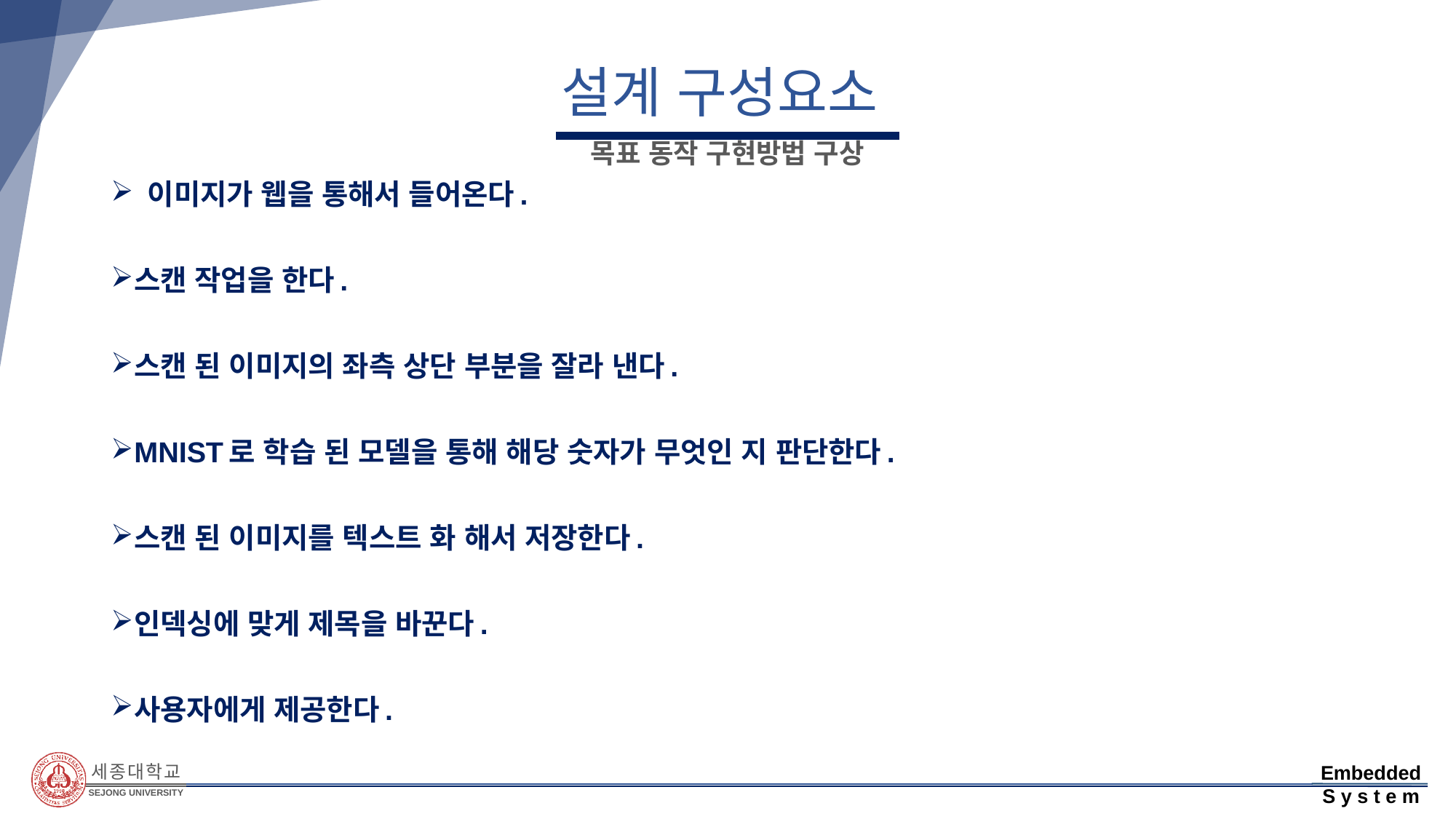

# 설계 구성요소
목표 동작 구현방법 구상
 이미지가 웹을 통해서 들어온다.

스캔 작업을 한다.

스캔 된 이미지의 좌측 상단 부분을 잘라 낸다.

MNIST로 학습 된 모델을 통해 해당 숫자가 무엇인 지 판단한다.

스캔 된 이미지를 텍스트 화 해서 저장한다.

인덱싱에 맞게 제목을 바꾼다.

사용자에게 제공한다.